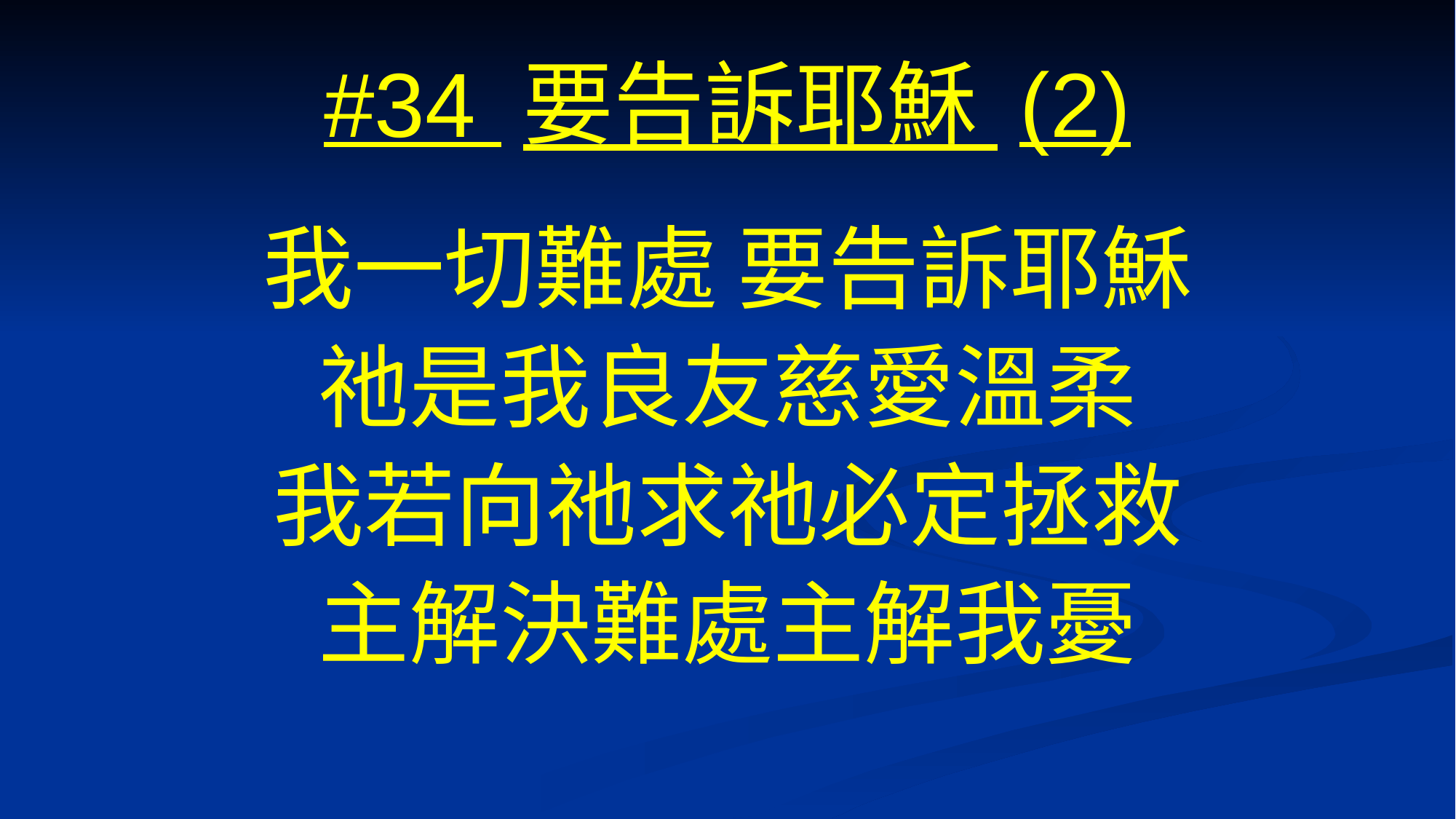

# #34 要告訴耶穌 (2)
我一切難處 要告訴耶穌
祂是我良友慈愛溫柔
我若向祂求祂必定拯救
主解決難處主解我憂